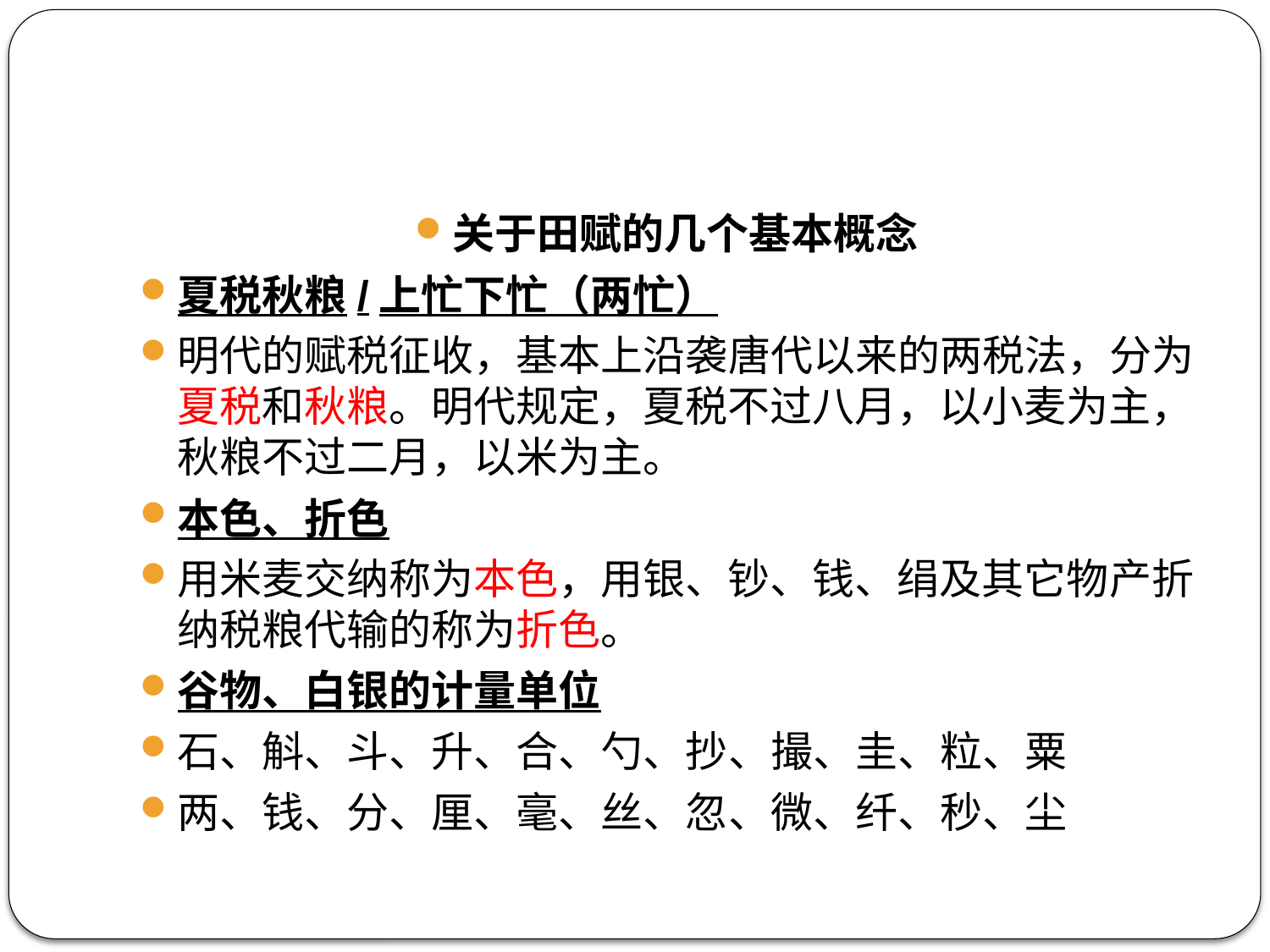

#
关于田赋的几个基本概念
夏税秋粮/上忙下忙（两忙）
明代的赋税征收，基本上沿袭唐代以来的两税法，分为夏税和秋粮。明代规定，夏税不过八月，以小麦为主，秋粮不过二月，以米为主。
本色、折色
用米麦交纳称为本色，用银、钞、钱、绢及其它物产折纳税粮代输的称为折色。
谷物、白银的计量单位
石、斛、斗、升、合、勺、抄、撮、圭、粒、粟
两、钱、分、厘、毫、丝、忽、微、纤、秒、尘